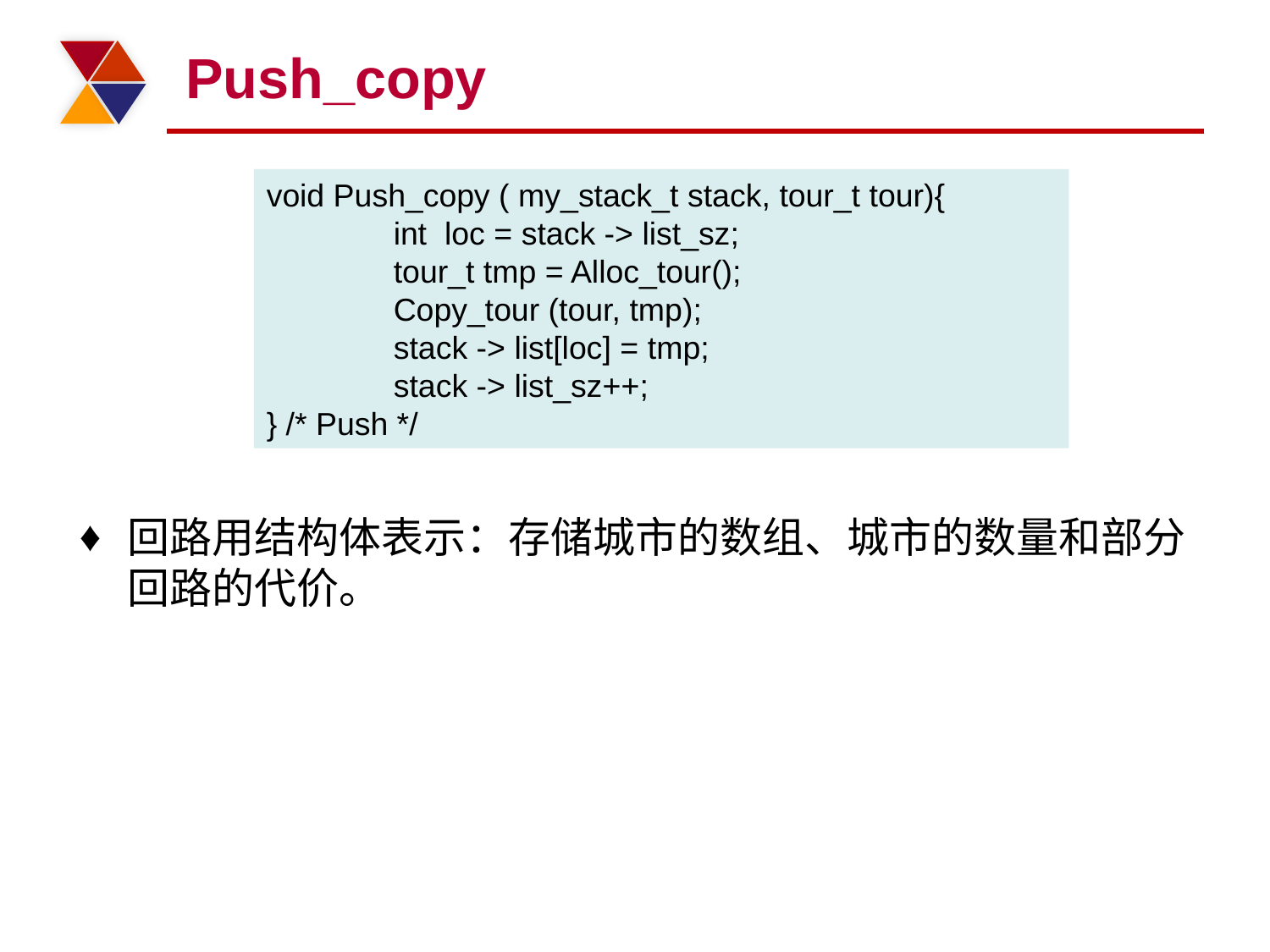

# Push_copy
void Push_copy ( my_stack_t stack, tour_t tour){
	int  loc = stack -> list_sz;
	tour_t tmp = Alloc_tour();
	Copy_tour (tour, tmp);
	stack -> list[loc] = tmp;
	stack -> list_sz++;
} /* Push */
回路用结构体表示：存储城市的数组、城市的数量和部分回路的代价。